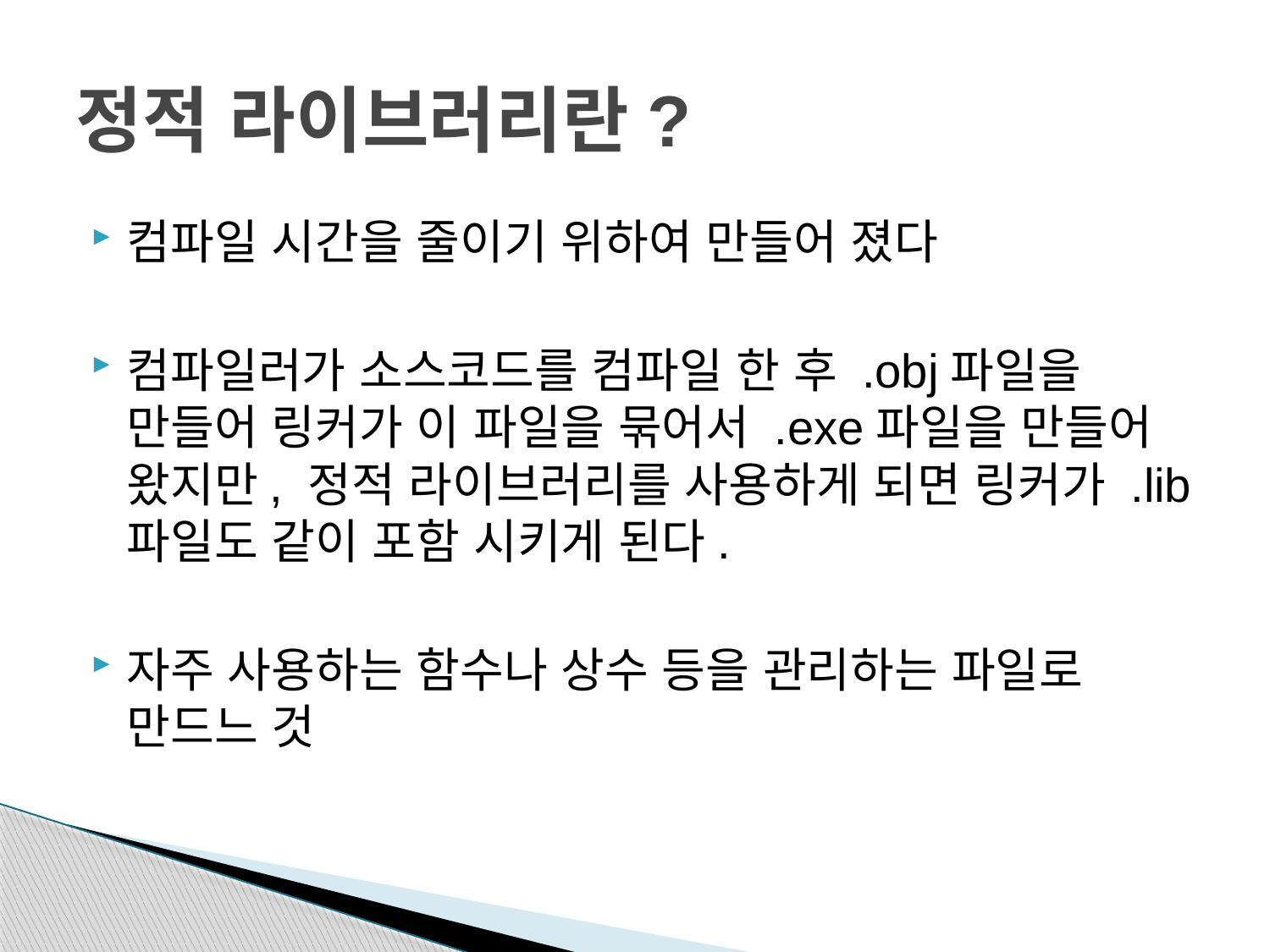

# 정적 라이브러리란?
컴파일 시간을 줄이기 위하여 만들어 졌다

컴파일러가 소스코드를 컴파일 한 후 .obj파일을 만들어 링커가 이 파일을 묶어서 .exe파일을 만들어 왔지만, 정적 라이브러리를 사용하게 되면 링커가 .lib파일도 같이 포함 시키게 된다.

자주 사용하는 함수나 상수 등을 관리하는 파일로 만드느 것